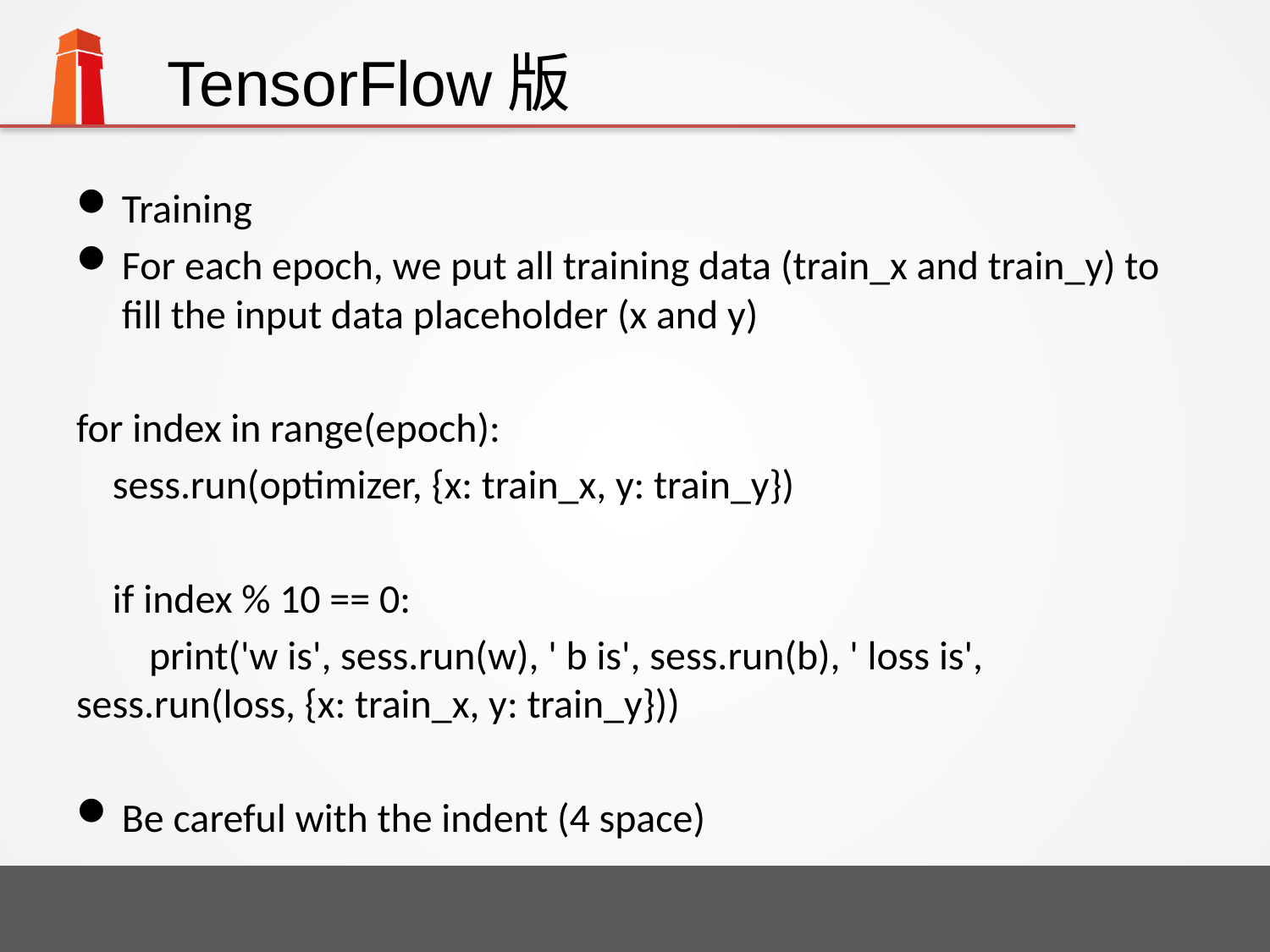

# TensorFlow版
Training
For each epoch, we put all training data (train_x and train_y) to fill the input data placeholder (x and y)

for index in range(epoch):
    sess.run(optimizer, {x: train_x, y: train_y})

    if index % 10 == 0:
        print('w is', sess.run(w), ' b is', sess.run(b), ' loss is', sess.run(loss, {x: train_x, y: train_y}))

Be careful with the indent (4 space)